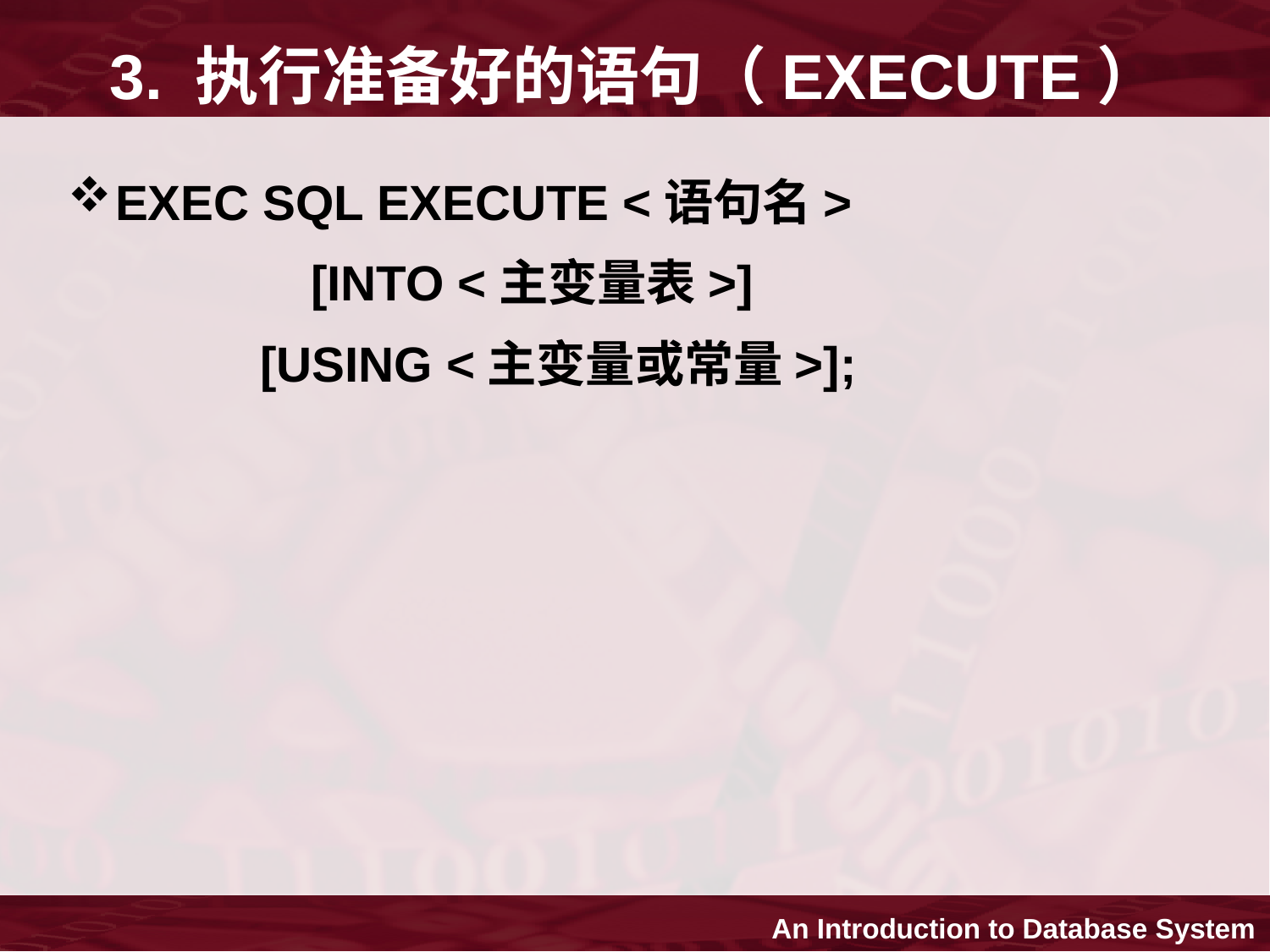

# 3. 执行准备好的语句（EXECUTE）
EXEC SQL EXECUTE <语句名>
		     [INTO <主变量表>]
              [USING <主变量或常量>];